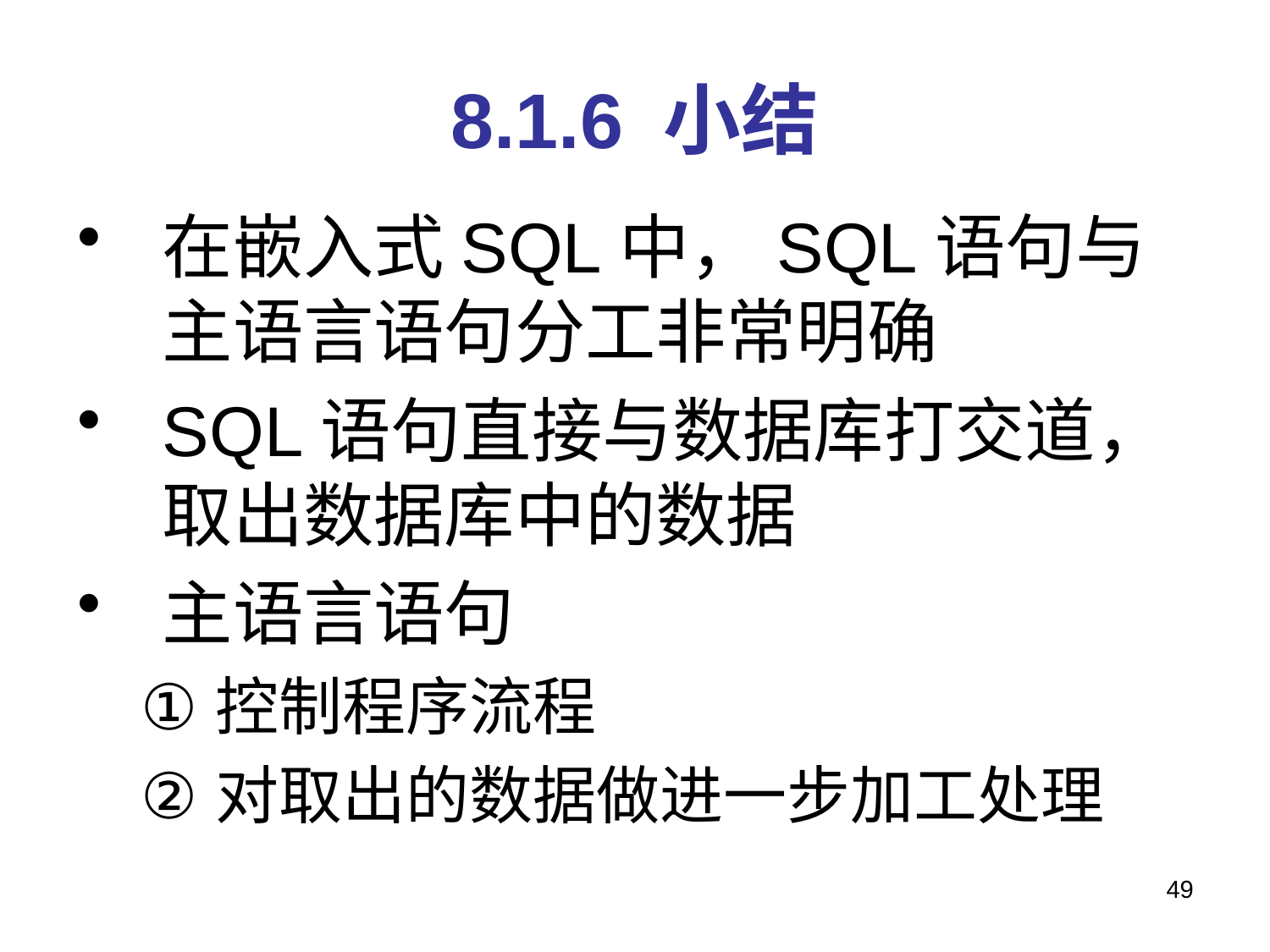

# 8.1.6 小结
在嵌入式SQL中，SQL语句与主语言语句分工非常明确
SQL语句直接与数据库打交道，取出数据库中的数据
主语言语句
控制程序流程
对取出的数据做进一步加工处理

49